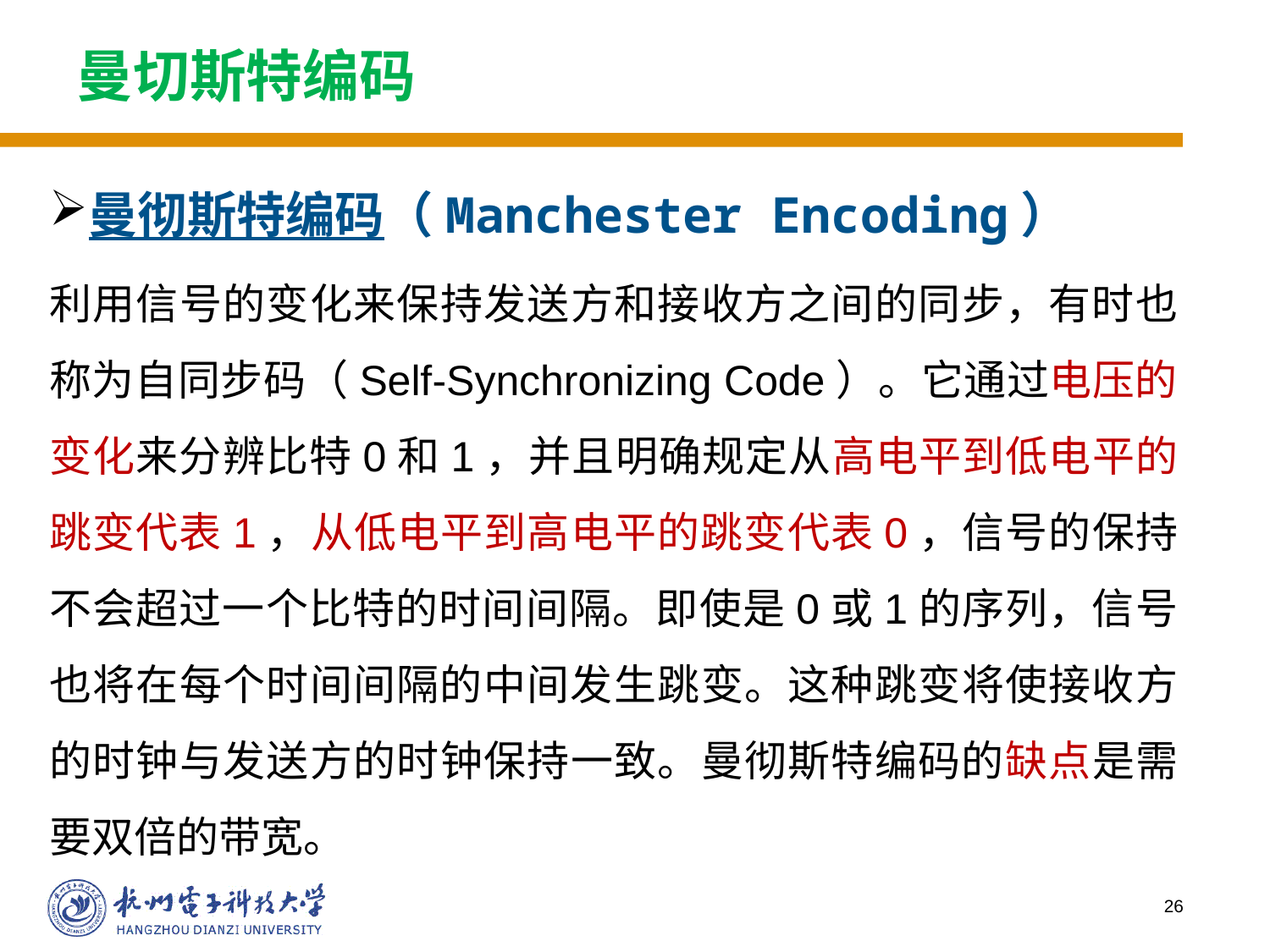

# 曼切斯特编码
曼彻斯特编码（Manchester Encoding）
利用信号的变化来保持发送方和接收方之间的同步，有时也称为自同步码（Self-Synchronizing Code）。它通过电压的变化来分辨比特0和1，并且明确规定从高电平到低电平的跳变代表1，从低电平到高电平的跳变代表0，信号的保持不会超过一个比特的时间间隔。即使是0或1的序列，信号也将在每个时间间隔的中间发生跳变。这种跳变将使接收方的时钟与发送方的时钟保持一致。曼彻斯特编码的缺点是需要双倍的带宽。

26